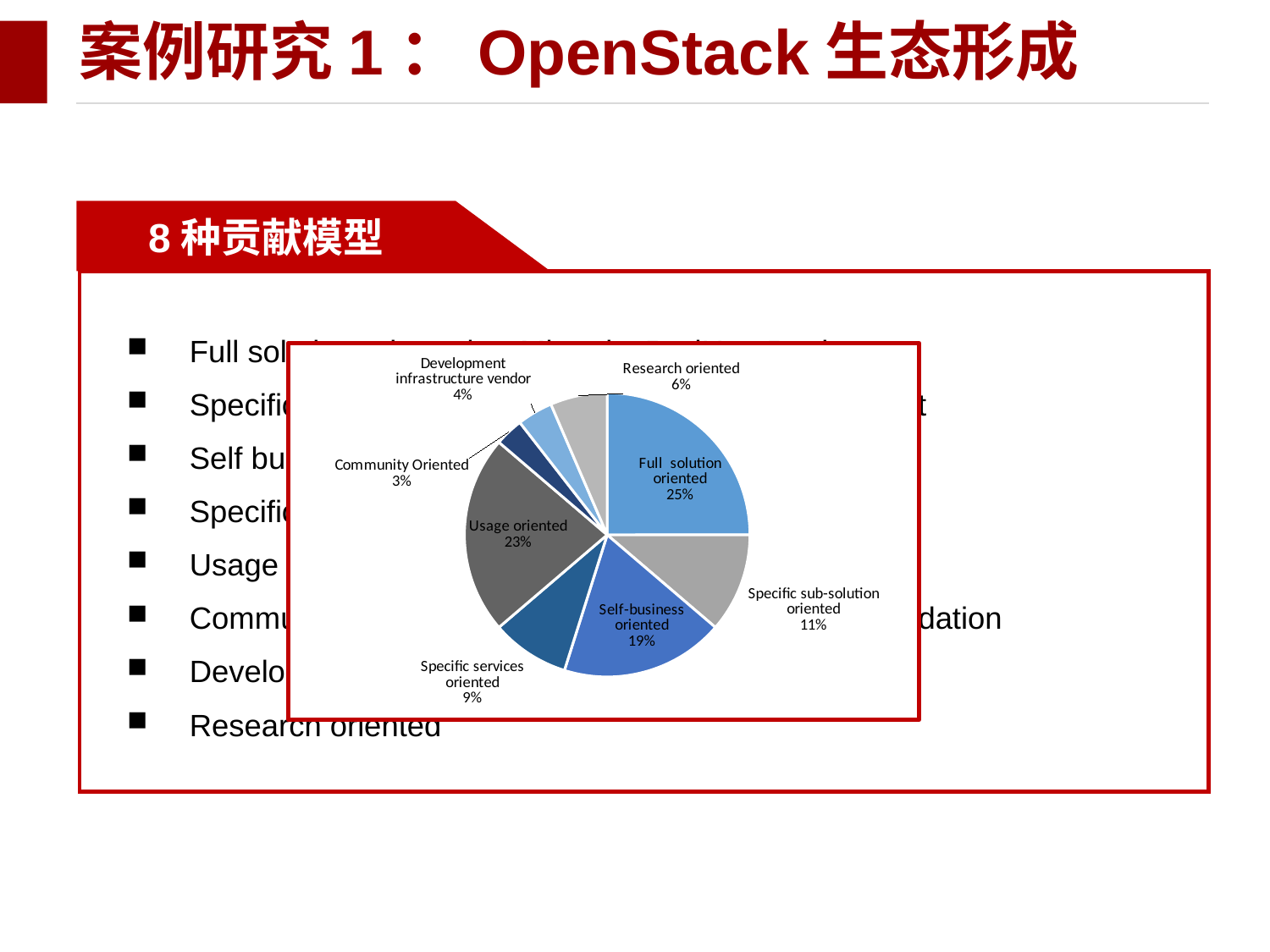

案例研究1：OpenStack生态形成

8种贡献模型
Full solution oriented：Mirantis, RedHat, Rackspace
Specific sub-solution oriented: SwiftStack, DreamHost
Self business oriented: Citrix, Intel, Dell
Specific services oriented:  Objectif Libre, Codethink
Usage oriented: eBay, Walmart,  AT&T
Community oriented:  Linux/Apache/OpenStack Foundation
Development infrastructure vendor : Google(to Gerrit)
Research oriented

### Chart

| Category | num_com |
|---|---|
| Full  solution oriented | 31.0 |
| Specific sub-solution oriented | 14.0 |
| Self-business oriented | 23.0 |
| Specific services oriented | 11.0 |
| Usage oriented | 28.0 |
| Community Oriented | 4.0 |
| Development infrastructure vendor | 5.0 |
| Research oriented | 8.0 |